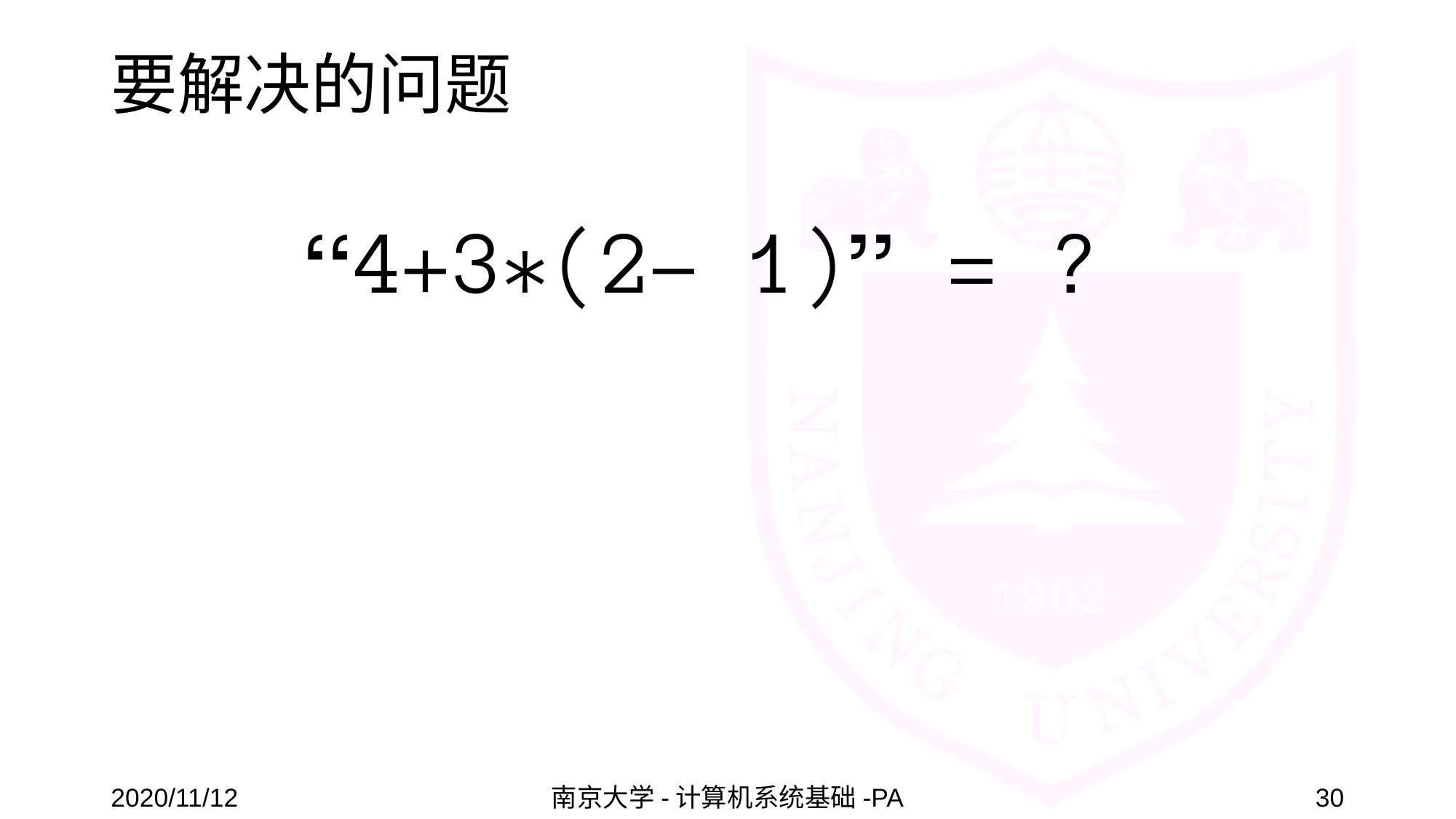

# 要解决的问题
“4+3*(2- 1)” = ?
2020/11/12
南京大学-计算机系统基础-PA
30